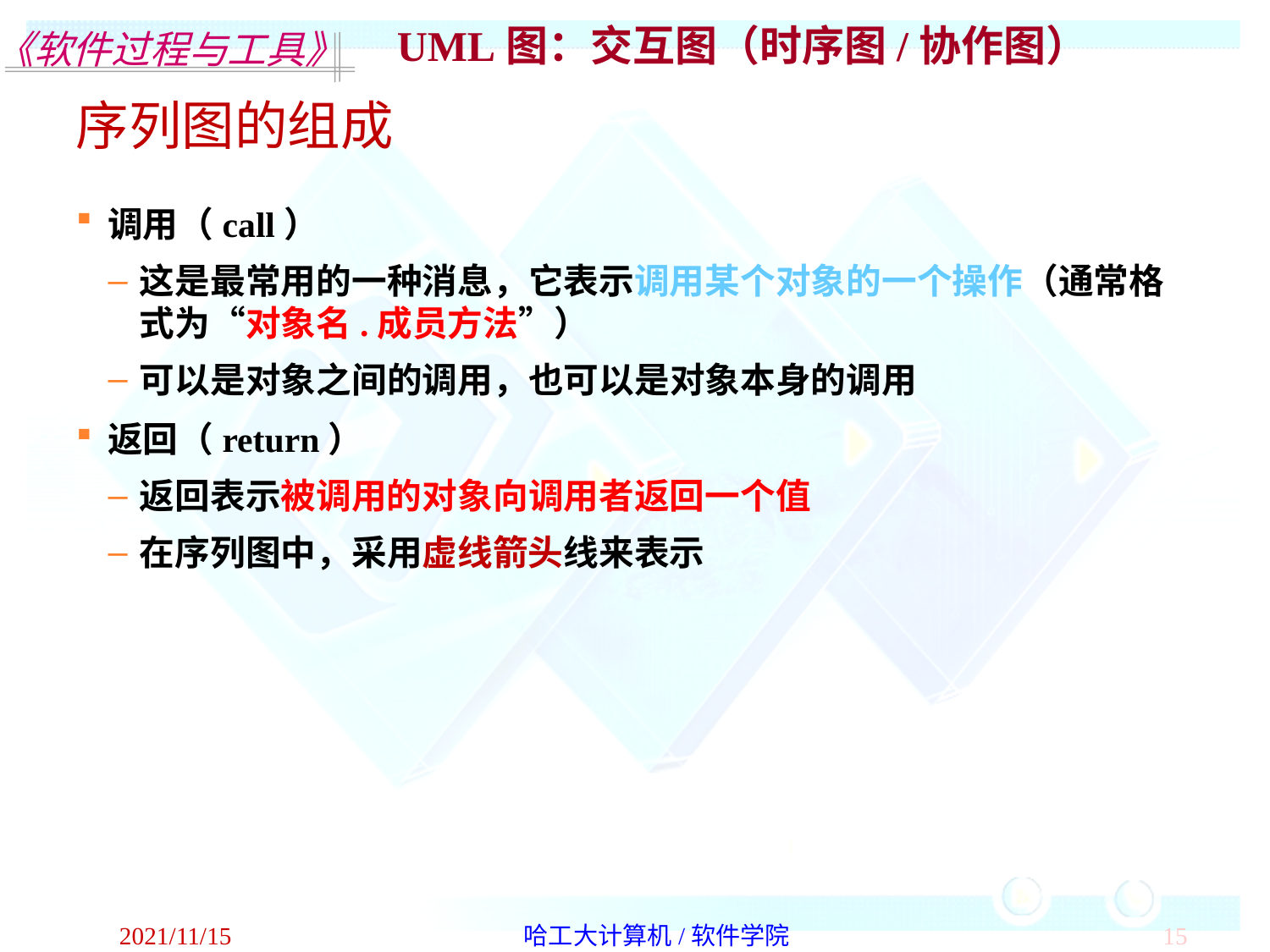

UML图：交互图（时序图/协作图）
序列图的组成
调用（call）
这是最常用的一种消息，它表示调用某个对象的一个操作（通常格式为“对象名.成员方法”）
可以是对象之间的调用，也可以是对象本身的调用
返回（return）
返回表示被调用的对象向调用者返回一个值
在序列图中，采用虚线箭头线来表示